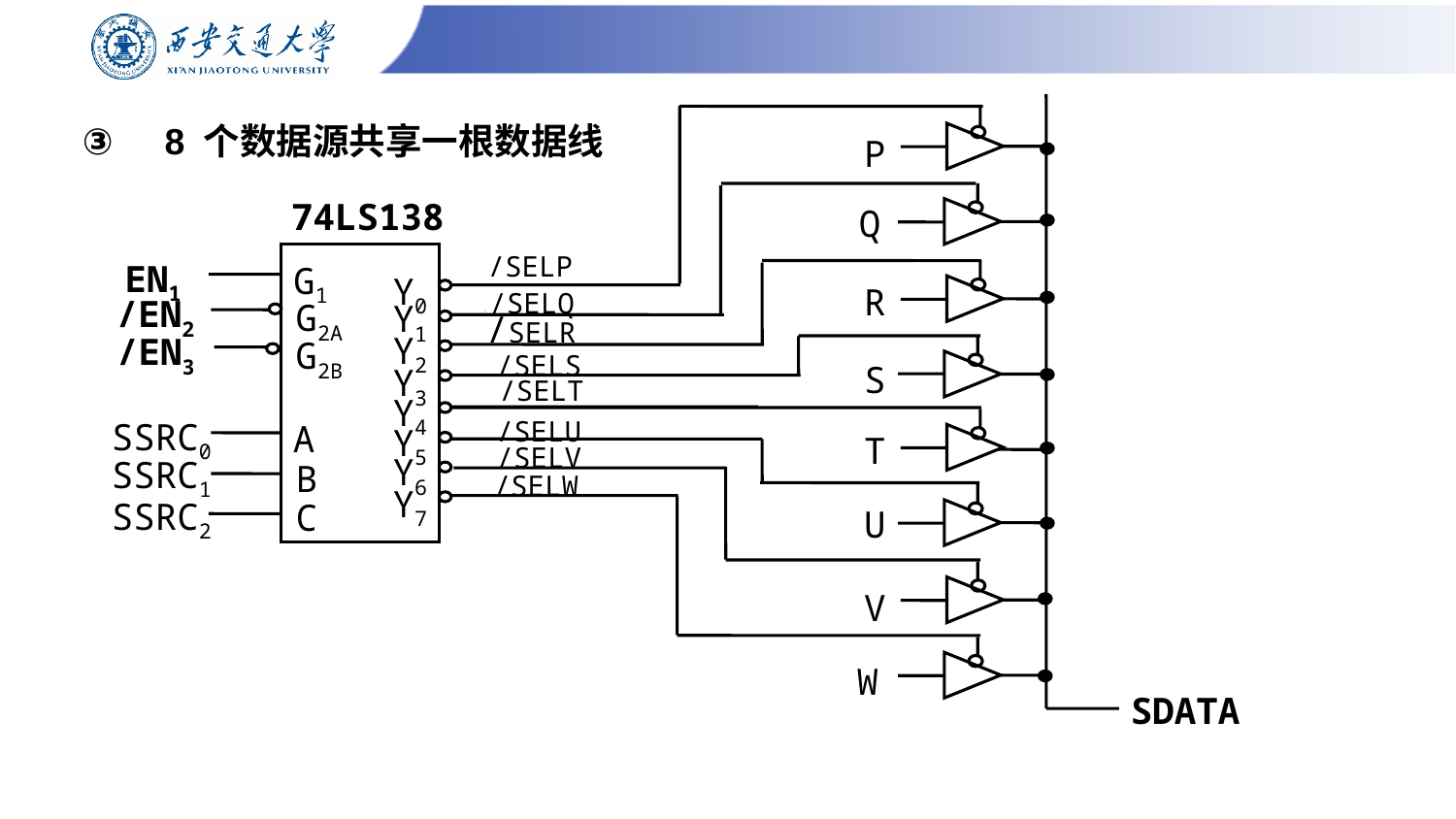

P

74LS138
Q

/SELP

EN1
G1

Y0

R

/SELQ

/EN2

G2A
Y1

/SELR

Y2
/EN3
G2B

/SELS

S

Y3

/SELT

Y4

/SELU

SSRC0

A

Y5
T

/SELV

Y6

SSRC1

B

/SELW

Y7

SSRC2
C

U

V

W

SDATA

# 8 个数据源共享一根数据线